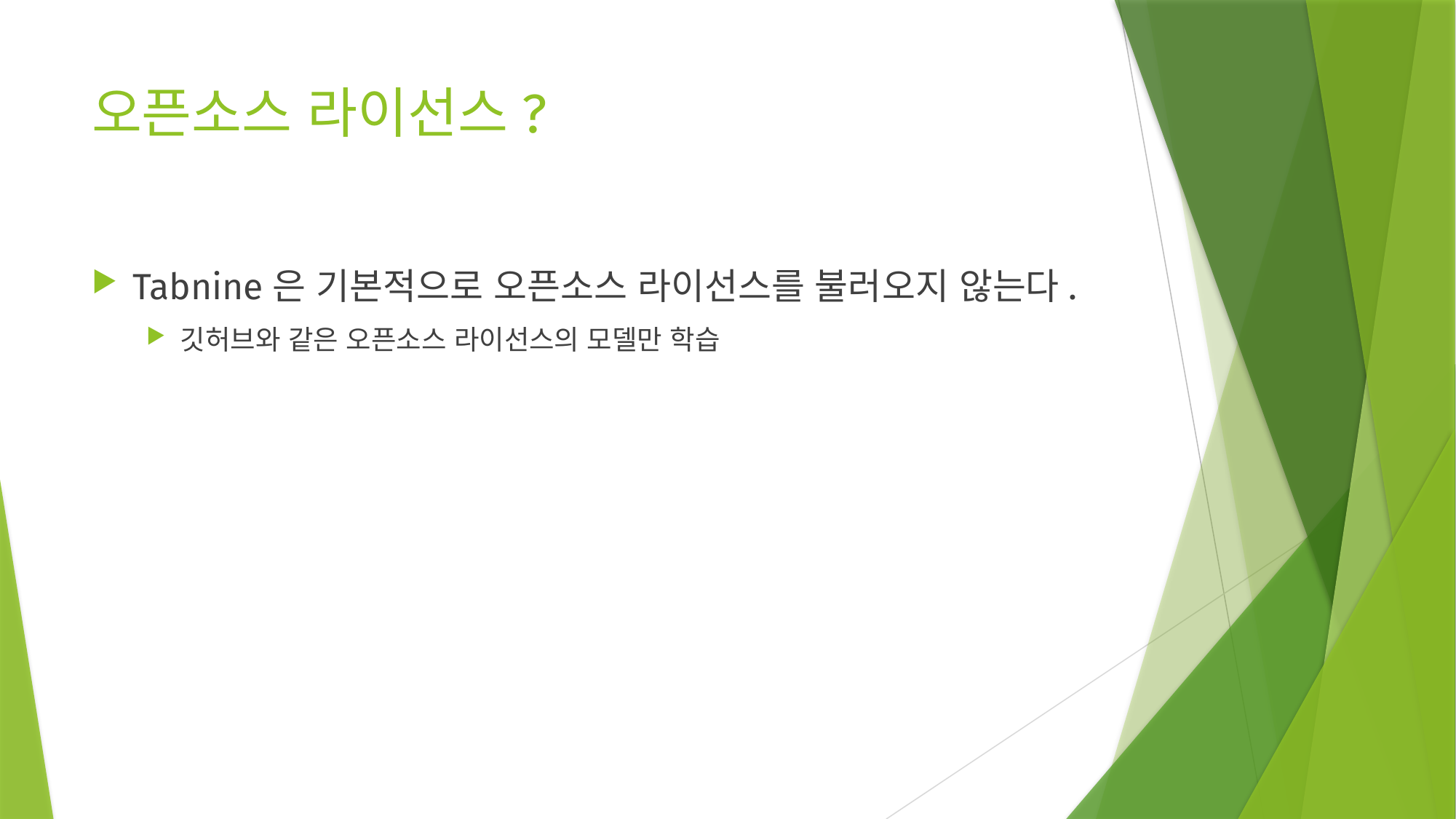

# 오픈소스 라이선스?
Tabnine은 기본적으로 오픈소스 라이선스를 불러오지 않는다.
깃허브와 같은 오픈소스 라이선스의 모델만 학습